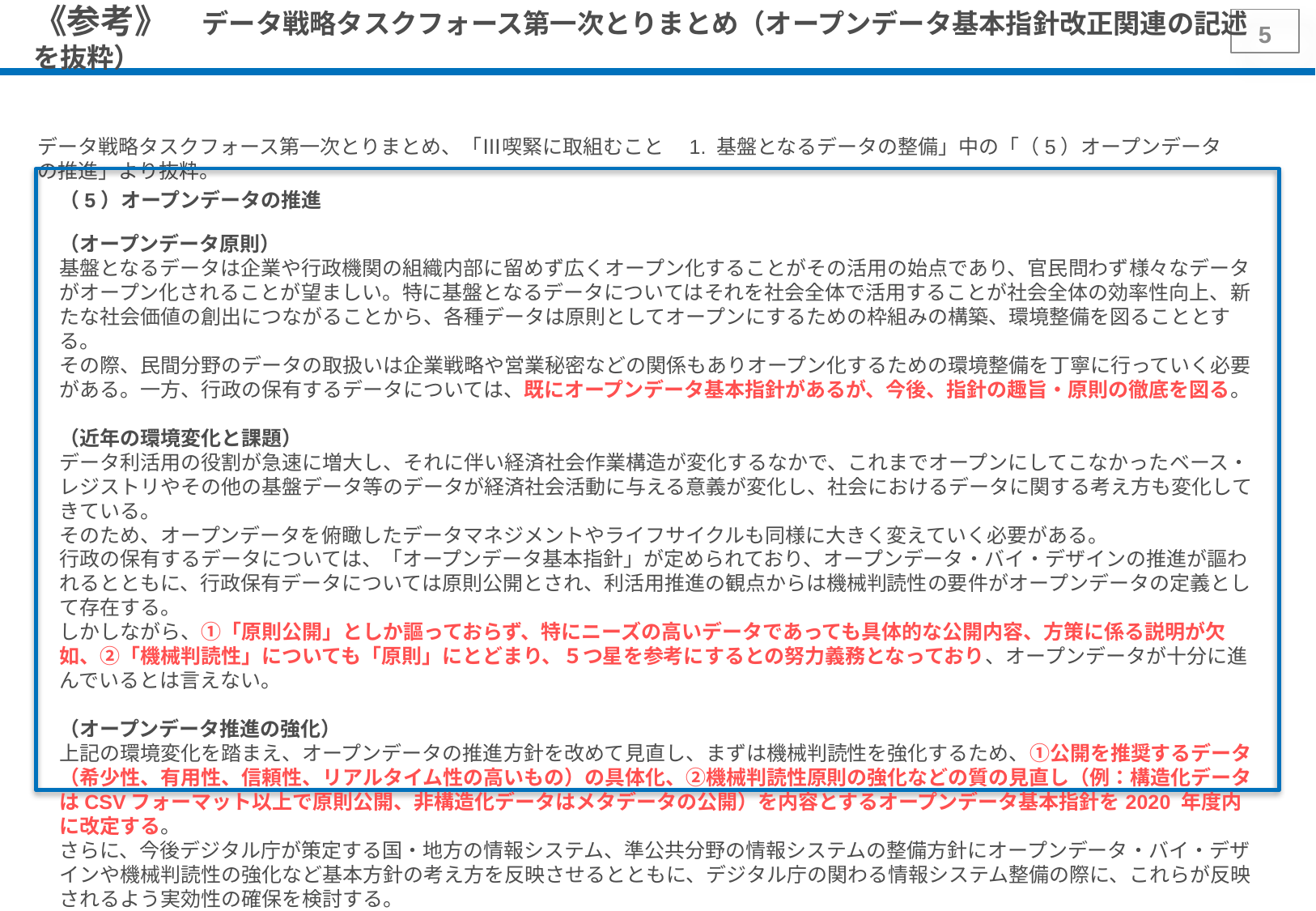

# 《参考》　データ戦略タスクフォース第一次とりまとめ（オープンデータ基本指針改正関連の記述を抜粋）
5
データ戦略タスクフォース第一次とりまとめ、「Ⅲ喫緊に取組むこと　1. 基盤となるデータの整備」中の「（5）オープンデータの推進」より抜粋。

（5）オープンデータの推進
（オープンデータ原則）
基盤となるデータは企業や行政機関の組織内部に留めず広くオープン化することがその活用の始点であり、官民問わず様々なデータがオープン化されることが望ましい。特に基盤となるデータについてはそれを社会全体で活用することが社会全体の効率性向上、新たな社会価値の創出につながることから、各種データは原則としてオープンにするための枠組みの構築、環境整備を図ることとする。
その際、民間分野のデータの取扱いは企業戦略や営業秘密などの関係もありオープン化するための環境整備を丁寧に行っていく必要がある。一方、行政の保有するデータについては、既にオープンデータ基本指針があるが、今後、指針の趣旨・原則の徹底を図る。

（近年の環境変化と課題）
データ利活用の役割が急速に増大し、それに伴い経済社会作業構造が変化するなかで、これまでオープンにしてこなかったベース・レジストリやその他の基盤データ等のデータが経済社会活動に与える意義が変化し、社会におけるデータに関する考え方も変化してきている。
そのため、オープンデータを俯瞰したデータマネジメントやライフサイクルも同様に大きく変えていく必要がある。
行政の保有するデータについては、「オープンデータ基本指針」が定められており、オープンデータ・バイ・デザインの推進が謳われるとともに、行政保有データについては原則公開とされ、利活用推進の観点からは機械判読性の要件がオープンデータの定義として存在する。
しかしながら、①「原則公開」としか謳っておらず、特にニーズの高いデータであっても具体的な公開内容、方策に係る説明が欠如、②「機械判読性」についても「原則」にとどまり、５つ星を参考にするとの努力義務となっており、オープンデータが十分に進んでいるとは言えない。

（オープンデータ推進の強化）
上記の環境変化を踏まえ、オープンデータの推進方針を改めて見直し、まずは機械判読性を強化するため、①公開を推奨するデータ（希少性、有用性、信頼性、リアルタイム性の高いもの）の具体化、②機械判読性原則の強化などの質の見直し（例：構造化データはCSVフォーマット以上で原則公開、非構造化データはメタデータの公開）を内容とするオープンデータ基本指針を2020 年度内に改定する。
さらに、今後デジタル庁が策定する国・地方の情報システム、準公共分野の情報システムの整備方針にオープンデータ・バイ・デザインや機械判読性の強化など基本方針の考え方を反映させるとともに、デジタル庁の関わる情報システム整備の際に、これらが反映されるよう実効性の確保を検討する。